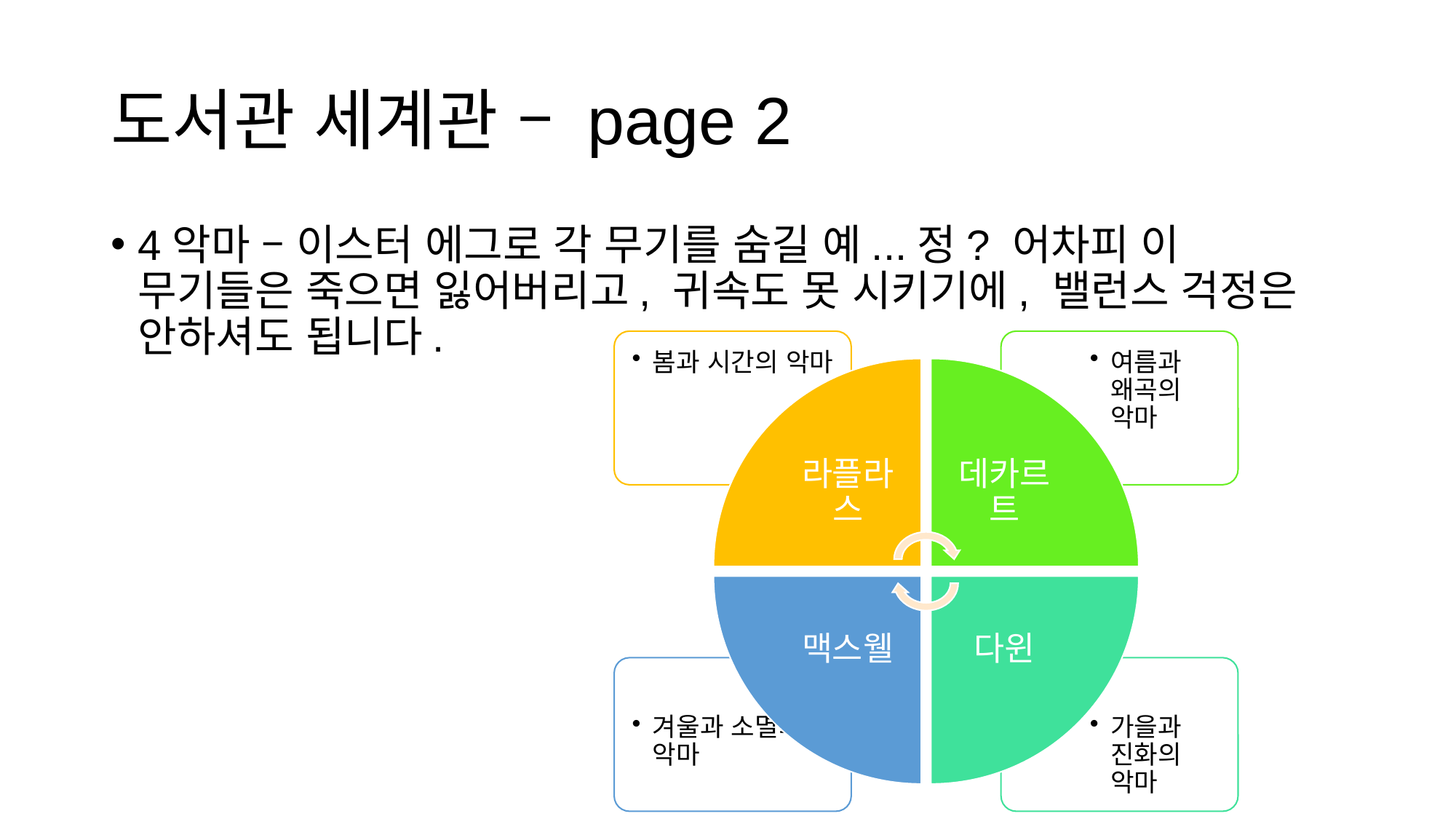

# 도서관 세계관 – page 2
4악마 – 이스터 에그로 각 무기를 숨길 예...정? 어차피 이 무기들은 죽으면 잃어버리고, 귀속도 못 시키기에, 밸런스 걱정은 안하셔도 됩니다.
가을과 진화의 악마
겨울과 소멸의 악마
여름과 왜곡의 악마
봄과 시간의 악마
라플라스
데카르트
다윈
맥스웰